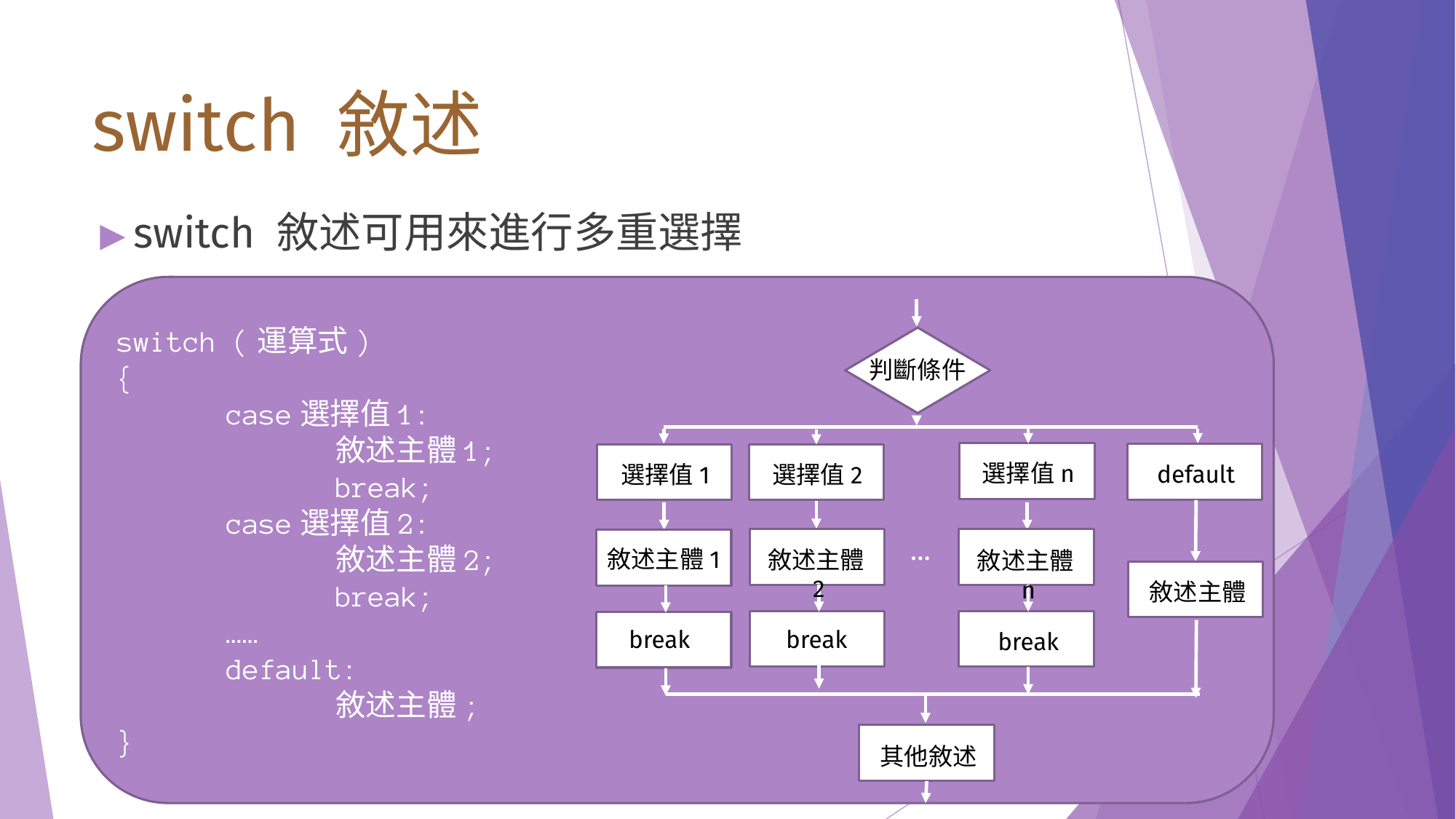

# switch 敘述
switch 敘述可⽤來進⾏多重選擇

switch (運算式)
{
	case選擇值1:
		敘述主體1;
		break;
	case選擇值2:
		敘述主體2;
		break;
	……
	default:
		敘述主體;
}
q04j
判斷條件

選擇值n
default
選擇值1
選擇值2
…

敘述主體1
敘述主體2
敘述主體n

敘述主體

break
break

break

其他敘述